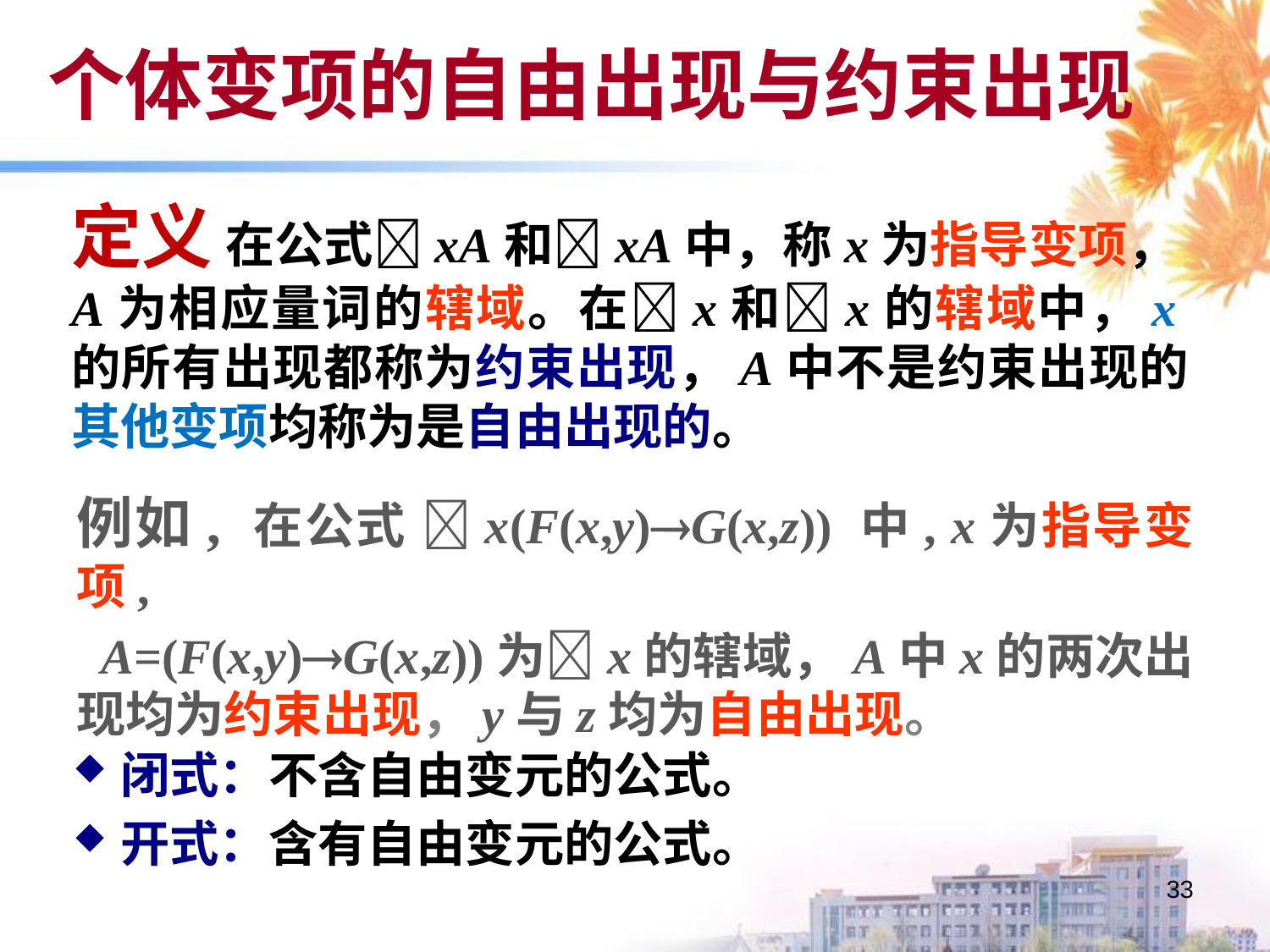

# 个体变项的自由出现与约束出现
定义 在公式∀xA和∃xA中，称x为指导变项，A为相应量词的辖域。在∀x和∃x的辖域中，x的所有出现都称为约束出现，A中不是约束出现的其他变项均称为是自由出现的。

例如, 在公式 ∀x(F(x,y)→G(x,z)) 中, x为指导变项,
  A=(F(x,y)→G(x,z))为∀x的辖域，A中x的两次出现均为约束出现，y与z均为自由出现。
闭式：不含自由变元的公式。
开式：含有自由变元的公式。
33